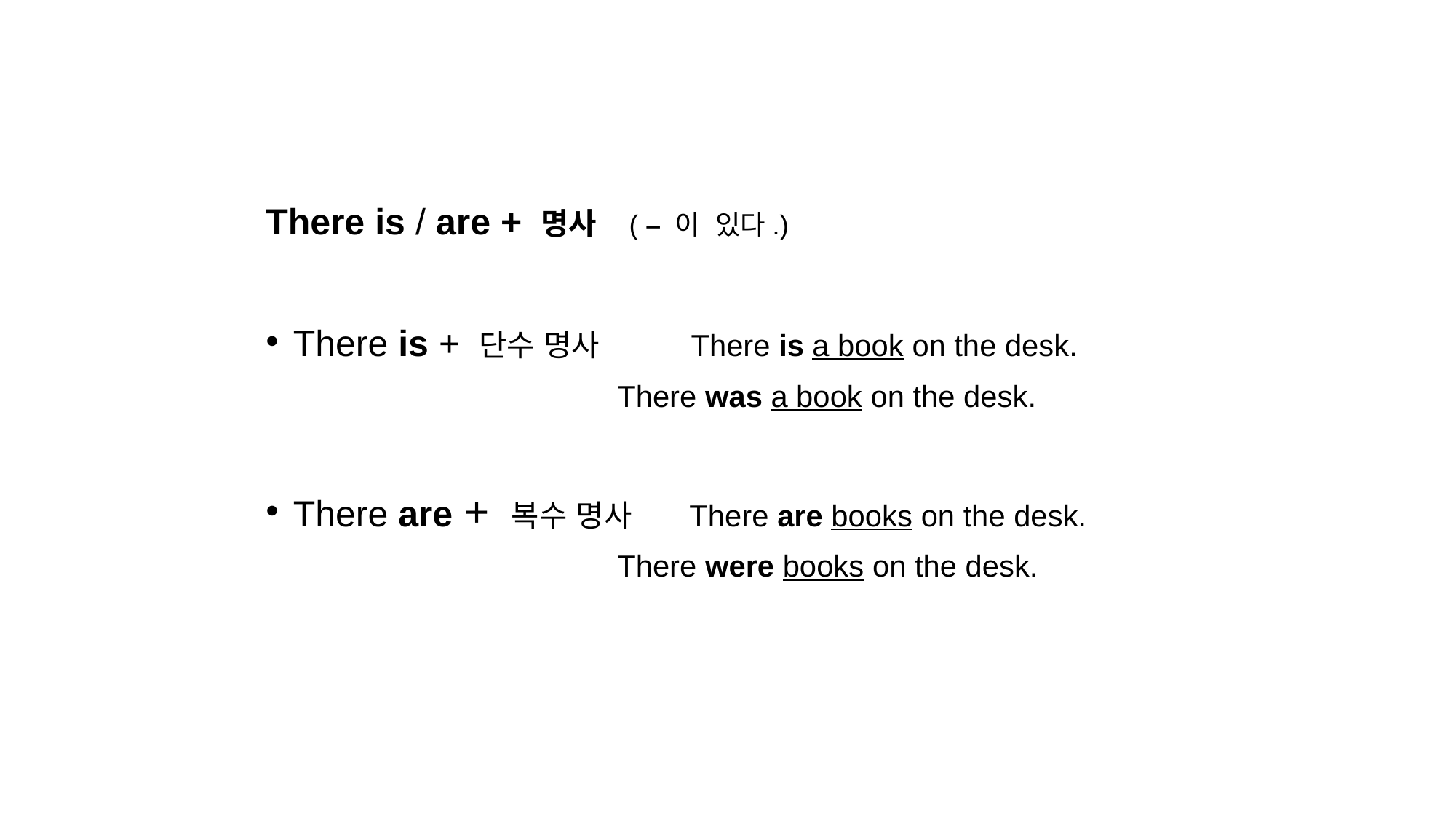

There is / are + 명사  ( – 이  있다.)

There is + 단수 명사       There is a book on the desk.
                                          There was a book on the desk.

There are + 복수 명사    There are books on the desk.
                                          There were books on the desk.